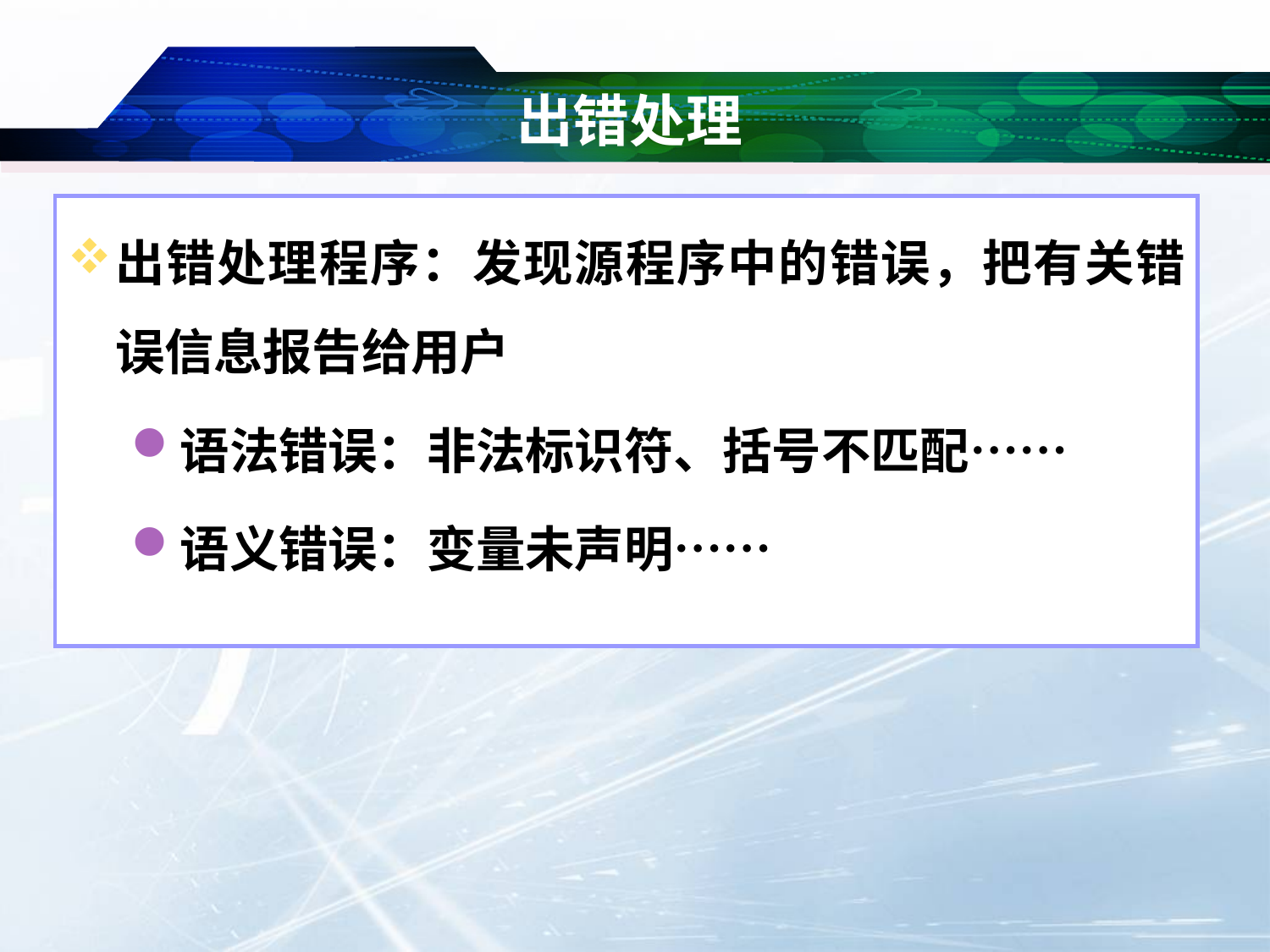

# 出错处理
出错处理程序：发现源程序中的错误，把有关错误信息报告给用户
语法错误：非法标识符、括号不匹配……
语义错误：变量未声明……